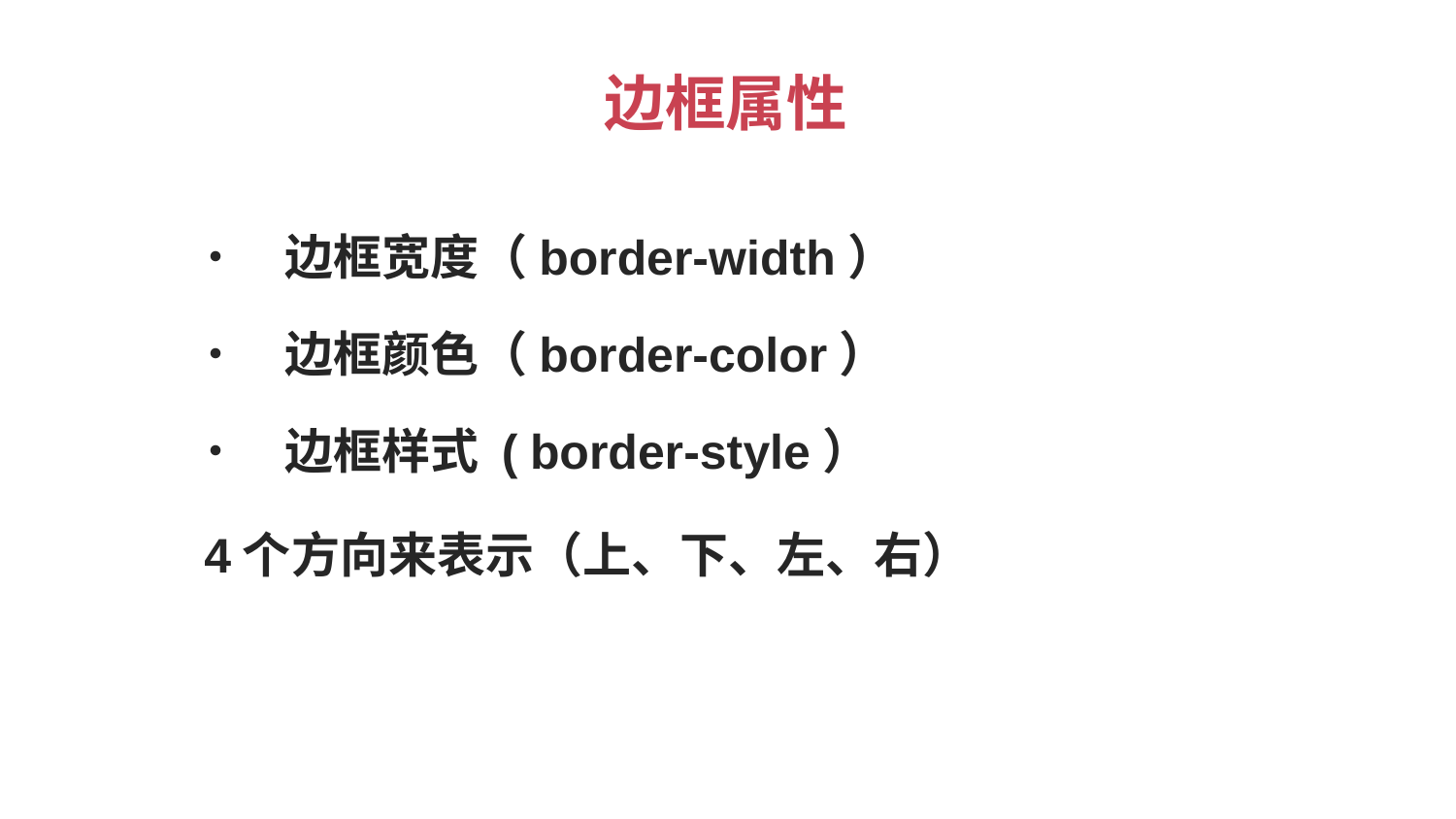

边框属性
•   边框宽度（border-width）

•   边框颜色（border-color）

•   边框样式 ( border-style）
4个方向来表示（上、下、左、右）